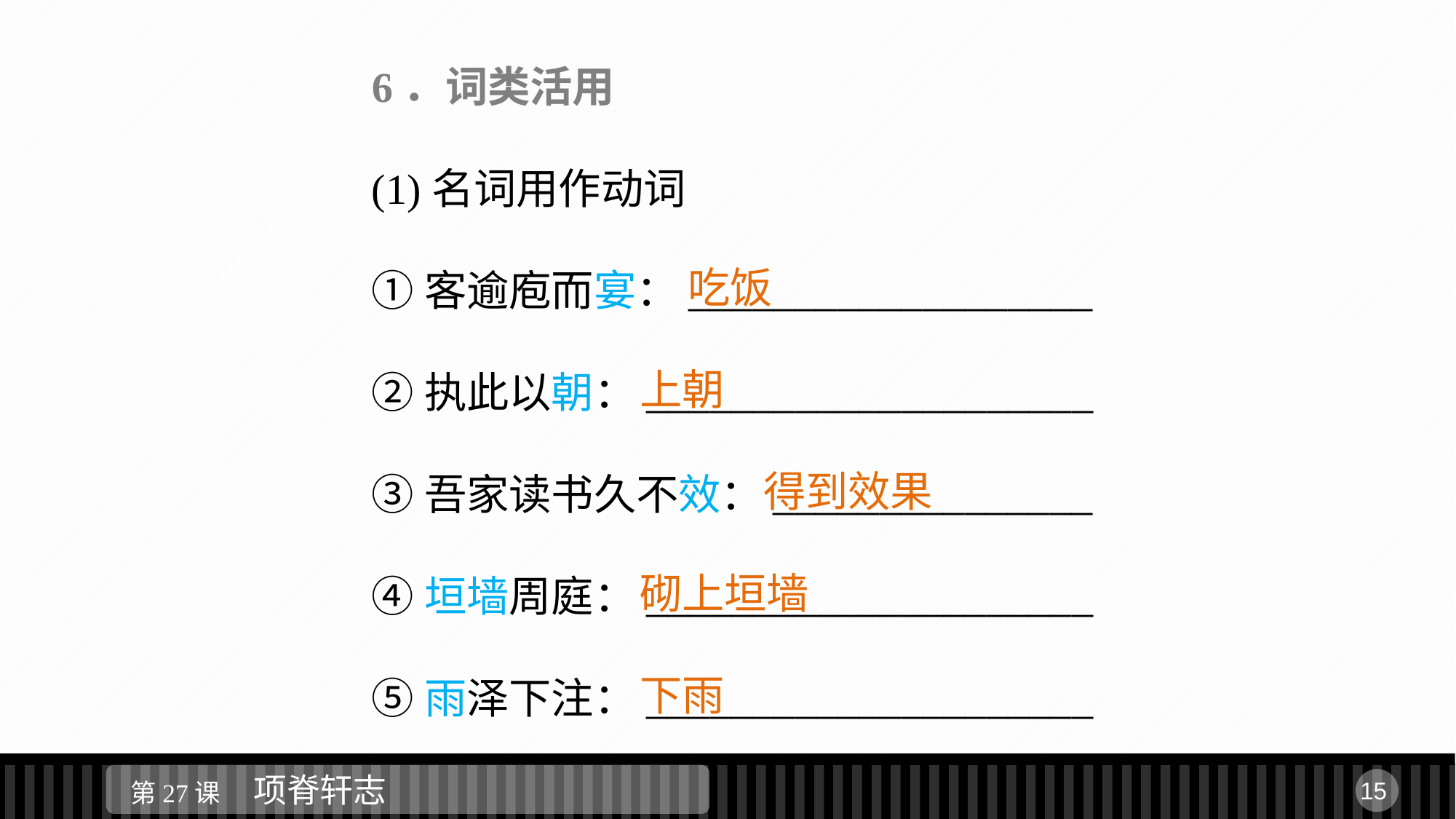

6．词类活用
(1)名词用作动词
①客逾庖而宴：___________________
②执此以朝：_____________________
③吾家读书久不效：_______________
④垣墙周庭：_____________________
⑤雨泽下注：_____________________
    吃饭
上朝
            得到效果
砌上垣墙
下雨